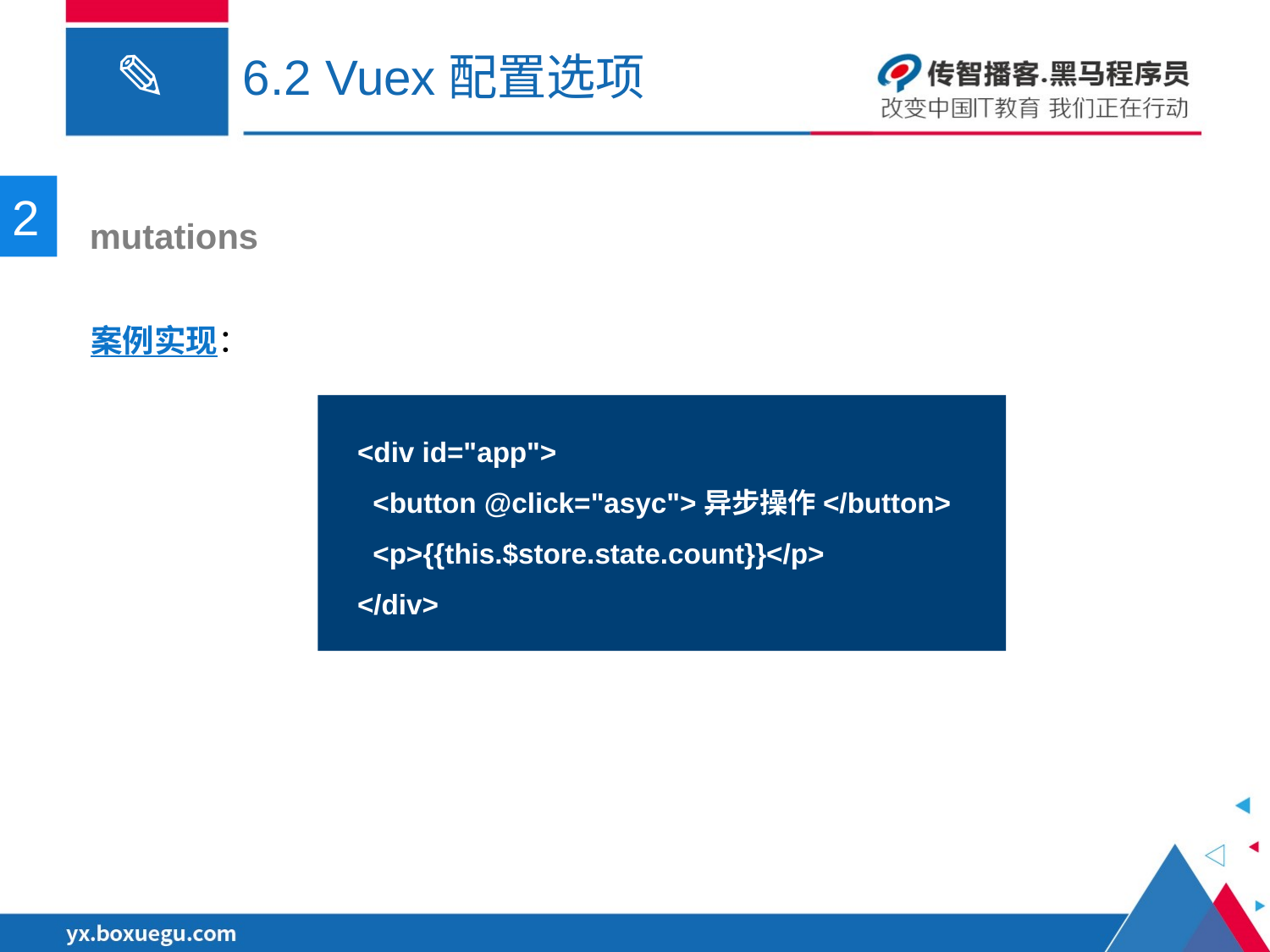

# 6.2 Vuex配置选项

2
  mutations
案例实现：

<div id="app">
  <button @click="asyc">异步操作</button>
  <p>{{this.$store.state.count}}</p>
</div>